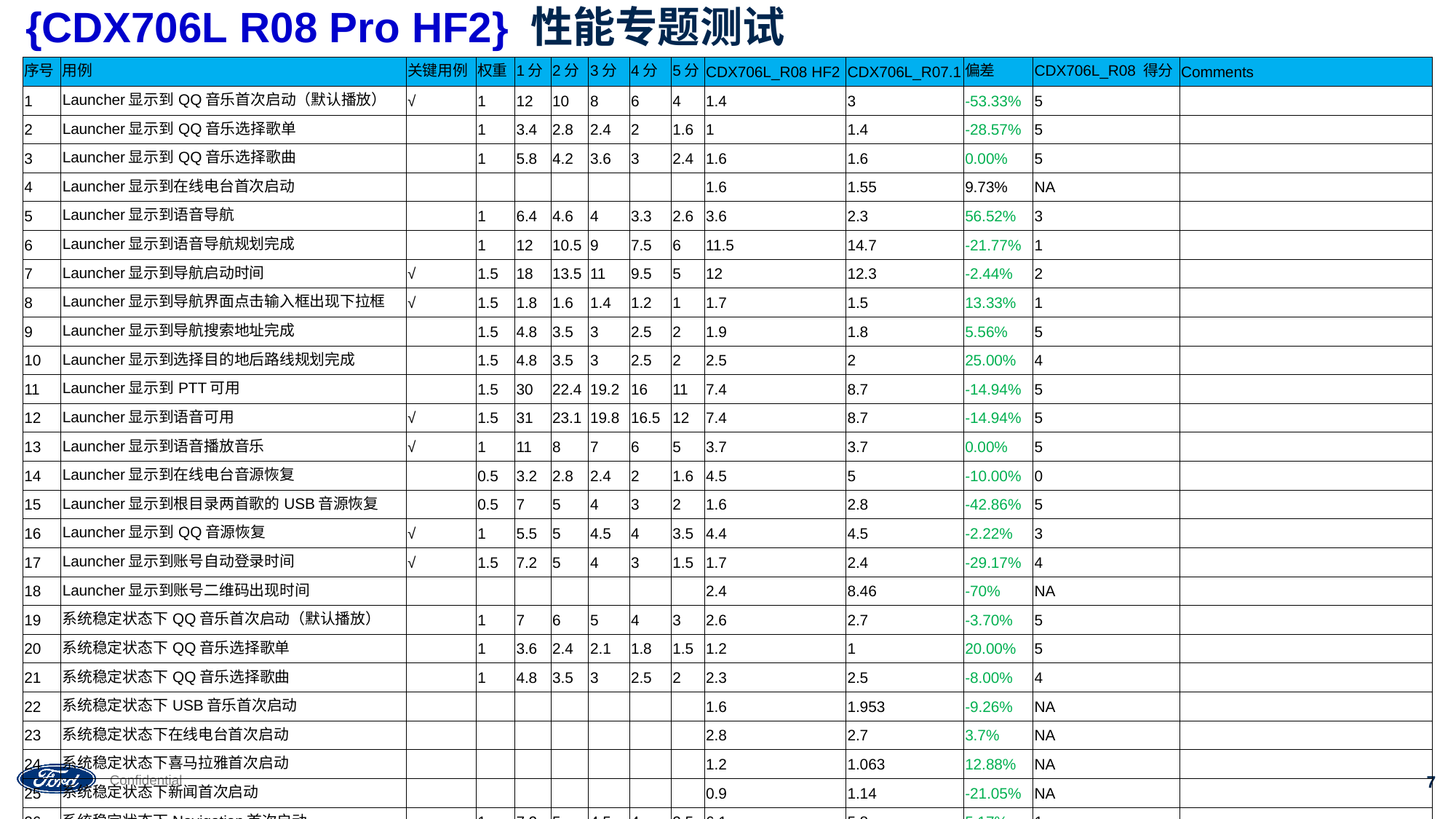

# {CDX706L R08 Pro HF2} 性能专题测试
| 序号 | 用例 | 关键用例 | 权重 | 1分 | 2分 | 3分 | 4分 | 5分 | CDX706L\_R08 HF2 | CDX706L\_R07.1 | 偏差 | CDX706L\_R08 得分 | Comments |
| --- | --- | --- | --- | --- | --- | --- | --- | --- | --- | --- | --- | --- | --- |
| 1 | Launcher显示到QQ音乐首次启动（默认播放） | √ | 1 | 12 | 10 | 8 | 6 | 4 | 1.4 | 3 | -53.33% | 5 |  |
| 2 | Launcher显示到QQ音乐选择歌单 |  | 1 | 3.4 | 2.8 | 2.4 | 2 | 1.6 | 1 | 1.4 | -28.57% | 5 |  |
| 3 | Launcher显示到QQ音乐选择歌曲 |  | 1 | 5.8 | 4.2 | 3.6 | 3 | 2.4 | 1.6 | 1.6 | 0.00% | 5 |  |
| 4 | Launcher显示到在线电台首次启动 |  |  |  |  |  |  |  | 1.6 | 1.55 | 9.73% | NA |  |
| 5 | Launcher显示到语音导航 |  | 1 | 6.4 | 4.6 | 4 | 3.3 | 2.6 | 3.6 | 2.3 | 56.52% | 3 |  |
| 6 | Launcher显示到语音导航规划完成 |  | 1 | 12 | 10.5 | 9 | 7.5 | 6 | 11.5 | 14.7 | -21.77% | 1 |  |
| 7 | Launcher显示到导航启动时间 | √ | 1.5 | 18 | 13.5 | 11 | 9.5 | 5 | 12 | 12.3 | -2.44% | 2 |  |
| 8 | Launcher显示到导航界面点击输入框出现下拉框 | √ | 1.5 | 1.8 | 1.6 | 1.4 | 1.2 | 1 | 1.7 | 1.5 | 13.33% | 1 |  |
| 9 | Launcher显示到导航搜索地址完成 |  | 1.5 | 4.8 | 3.5 | 3 | 2.5 | 2 | 1.9 | 1.8 | 5.56% | 5 |  |
| 10 | Launcher显示到选择目的地后路线规划完成 |  | 1.5 | 4.8 | 3.5 | 3 | 2.5 | 2 | 2.5 | 2 | 25.00% | 4 |  |
| 11 | Launcher显示到PTT可用 |  | 1.5 | 30 | 22.4 | 19.2 | 16 | 11 | 7.4 | 8.7 | -14.94% | 5 |  |
| 12 | Launcher显示到语音可用 | √ | 1.5 | 31 | 23.1 | 19.8 | 16.5 | 12 | 7.4 | 8.7 | -14.94% | 5 |  |
| 13 | Launcher显示到语音播放音乐 | √ | 1 | 11 | 8 | 7 | 6 | 5 | 3.7 | 3.7 | 0.00% | 5 |  |
| 14 | Launcher显示到在线电台音源恢复 |  | 0.5 | 3.2 | 2.8 | 2.4 | 2 | 1.6 | 4.5 | 5 | -10.00% | 0 |  |
| 15 | Launcher显示到根目录两首歌的USB音源恢复 |  | 0.5 | 7 | 5 | 4 | 3 | 2 | 1.6 | 2.8 | -42.86% | 5 |  |
| 16 | Launcher显示到QQ音源恢复 | √ | 1 | 5.5 | 5 | 4.5 | 4 | 3.5 | 4.4 | 4.5 | -2.22% | 3 |  |
| 17 | Launcher显示到账号自动登录时间 | √ | 1.5 | 7.2 | 5 | 4 | 3 | 1.5 | 1.7 | 2.4 | -29.17% | 4 |  |
| 18 | Launcher显示到账号二维码出现时间 |  |  |  |  |  |  |  | 2.4 | 8.46 | -70% | NA |  |
| 19 | 系统稳定状态下QQ音乐首次启动（默认播放） |  | 1 | 7 | 6 | 5 | 4 | 3 | 2.6 | 2.7 | -3.70% | 5 |  |
| 20 | 系统稳定状态下QQ音乐选择歌单 |  | 1 | 3.6 | 2.4 | 2.1 | 1.8 | 1.5 | 1.2 | 1 | 20.00% | 5 |  |
| 21 | 系统稳定状态下QQ音乐选择歌曲 |  | 1 | 4.8 | 3.5 | 3 | 2.5 | 2 | 2.3 | 2.5 | -8.00% | 4 |  |
| 22 | 系统稳定状态下USB音乐首次启动 |  |  |  |  |  |  |  | 1.6 | 1.953 | -9.26% | NA |  |
| 23 | 系统稳定状态下在线电台首次启动 |  |  |  |  |  |  |  | 2.8 | 2.7 | 3.7% | NA |  |
| 24 | 系统稳定状态下喜马拉雅首次启动 |  |  |  |  |  |  |  | 1.2 | 1.063 | 12.88% | NA |  |
| 25 | 系统稳定状态下新闻首次启动 |  |  |  |  |  |  |  | 0.9 | 1.14 | -21.05% | NA |  |
| 26 | 系统稳定状态下Navigation首次启动 |  | 1 | 7.2 | 5 | 4.5 | 4 | 2.5 | 6.1 | 5.8 | 5.17% | 1 |  |
| 27 | 系统稳定状态下导航界面点击输入框出现下拉框 |  | 1 | 2.9 | 2 | 1.6 | 1.2 | 0.8 | 0.9 | 1.4 | -35.71% | 4 |  |